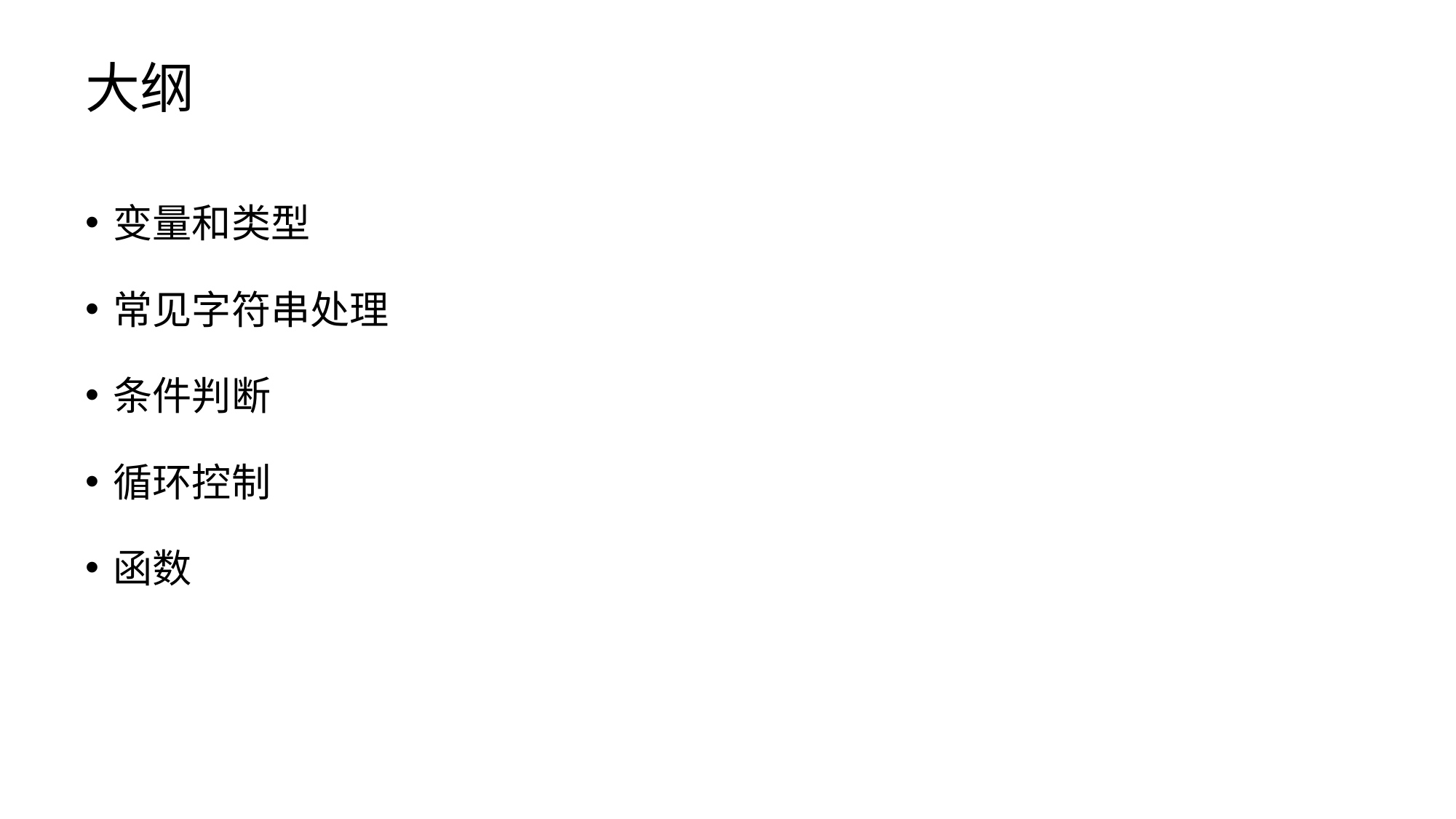

# 大纲
变量和类型
常见字符串处理
条件判断
循环控制
函数